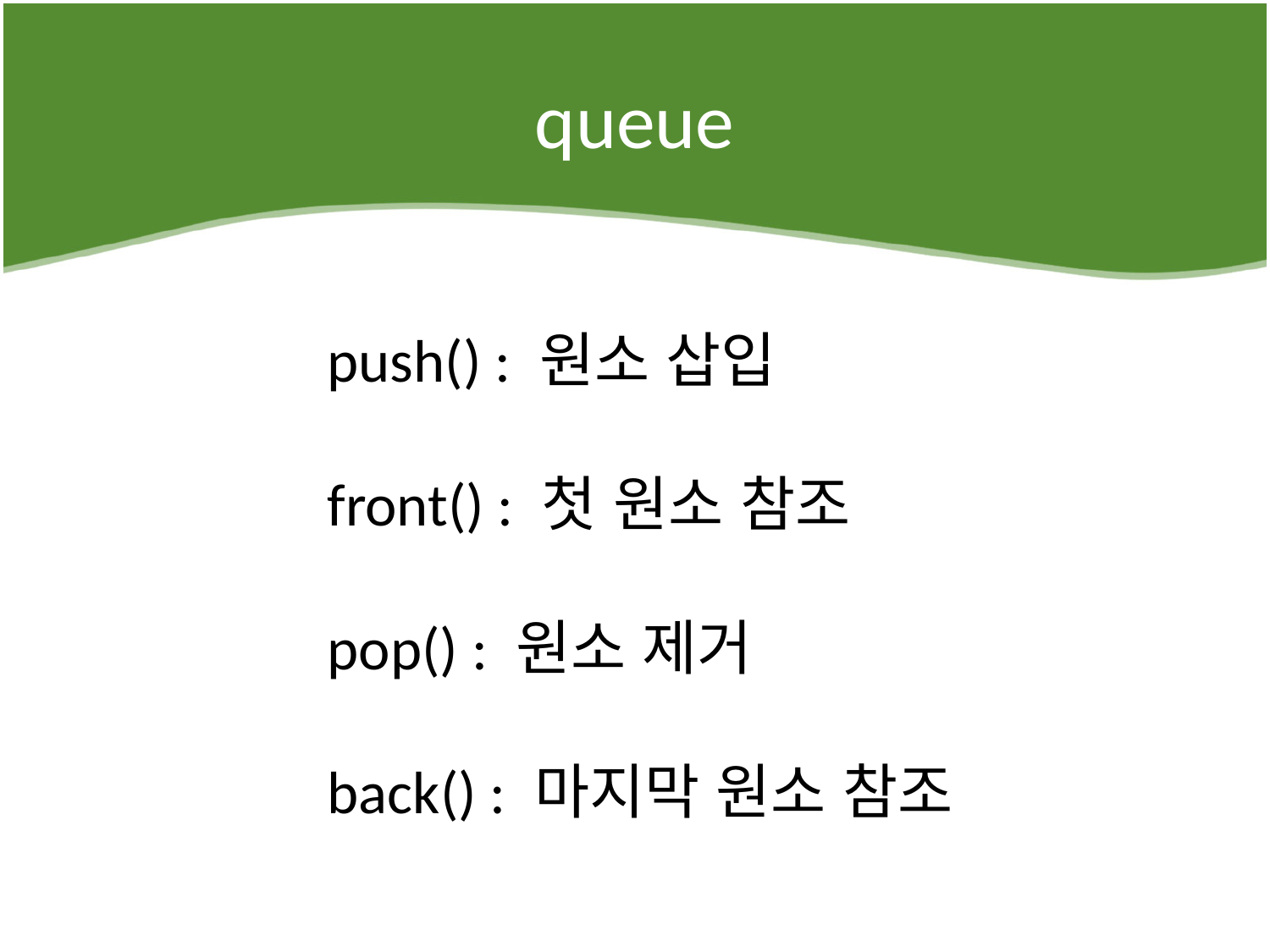

# queue
push() : 원소 삽입

front() : 첫 원소 참조

pop() : 원소 제거

back() : 마지막 원소 참조